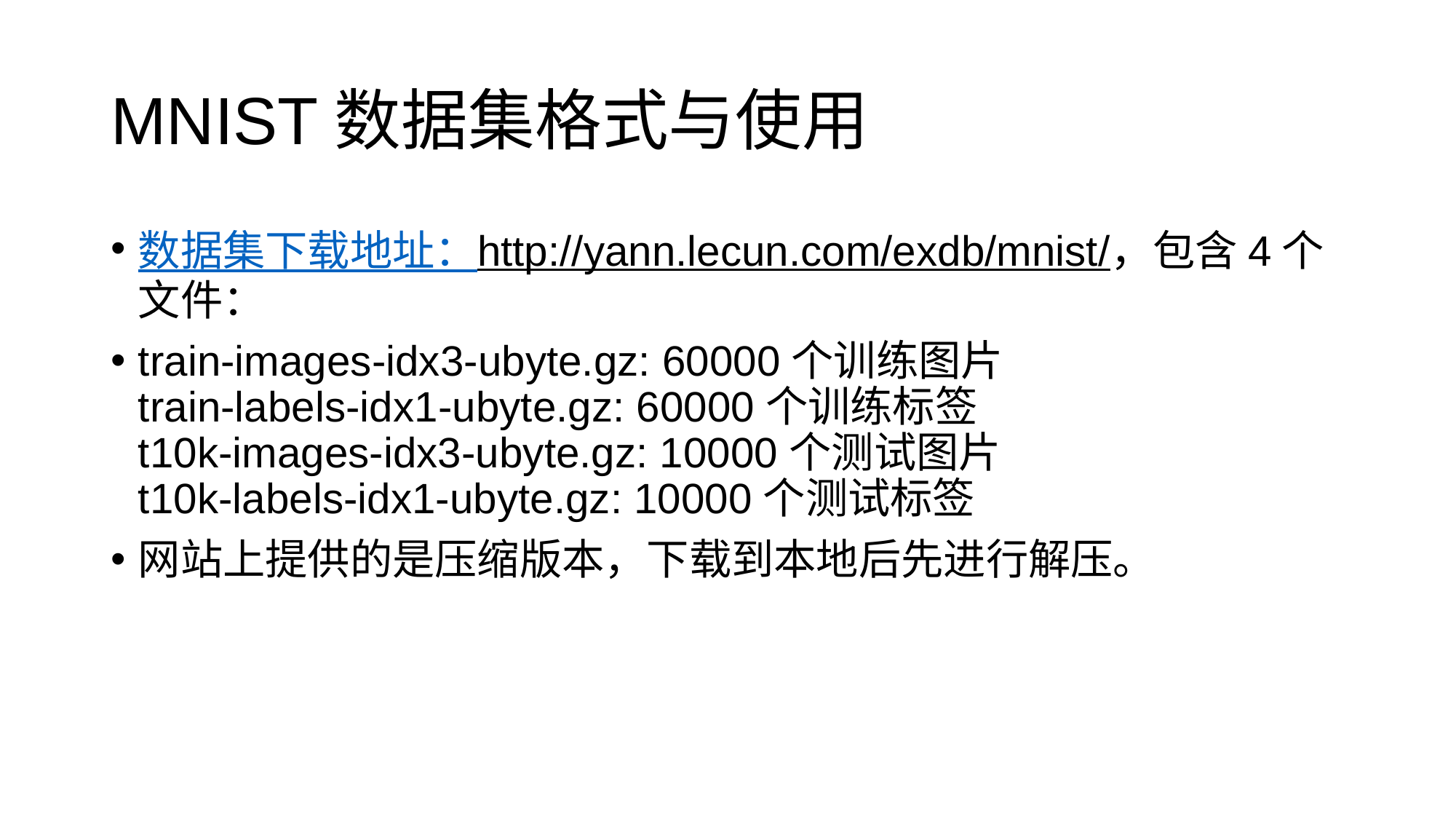

# MNIST数据集格式与使用
数据集下载地址：http://yann.lecun.com/exdb/mnist/，包含4个文件：
train-images-idx3-ubyte.gz: 60000个训练图片
train-labels-idx1-ubyte.gz: 60000个训练标签
t10k-images-idx3-ubyte.gz: 10000个测试图片
t10k-labels-idx1-ubyte.gz: 10000个测试标签
网站上提供的是压缩版本，下载到本地后先进行解压。